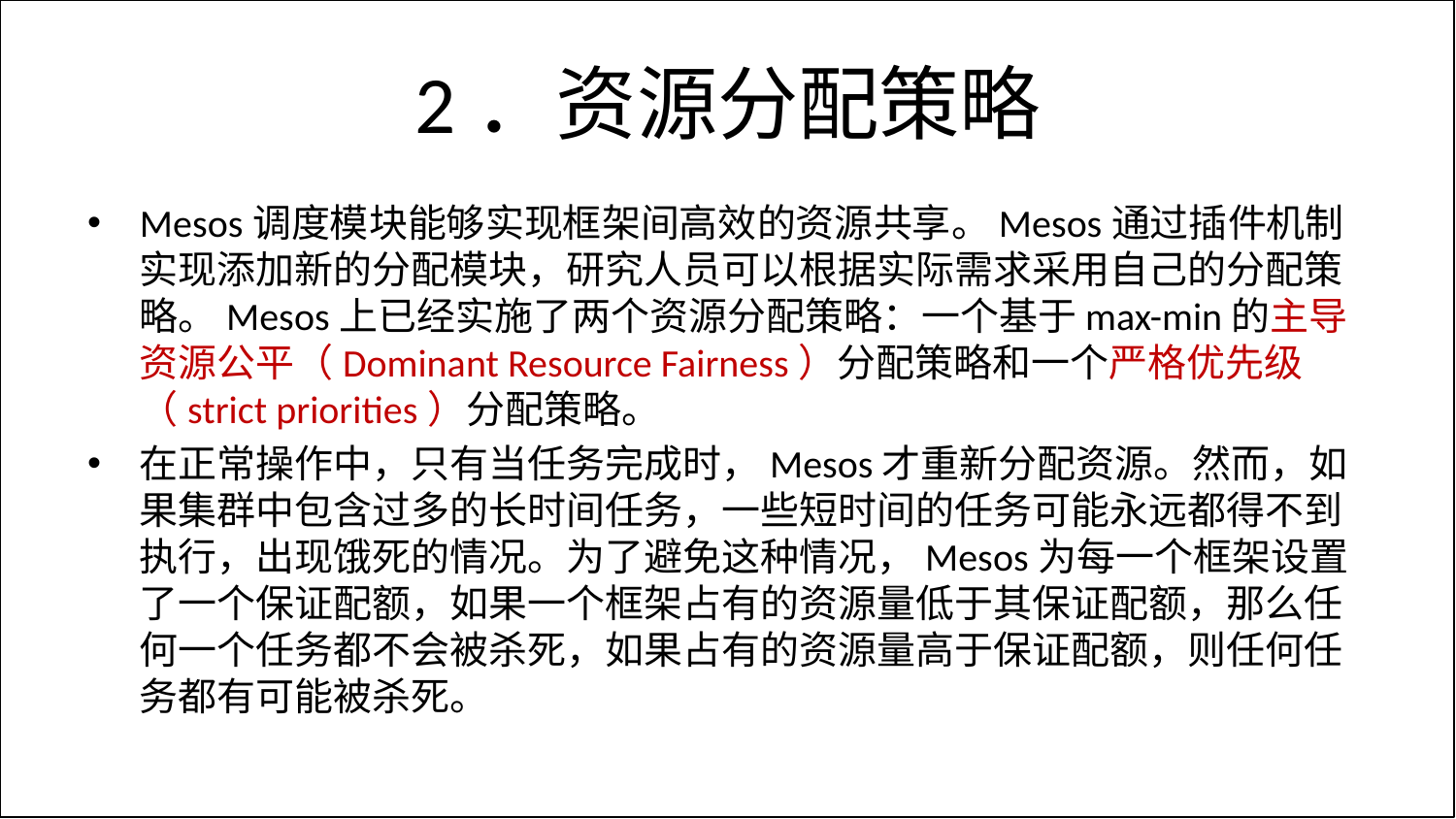

# 2．资源分配策略
Mesos调度模块能够实现框架间高效的资源共享。Mesos通过插件机制实现添加新的分配模块，研究人员可以根据实际需求采用自己的分配策略。Mesos上已经实施了两个资源分配策略：一个基于max-min的主导资源公平（Dominant Resource Fairness）分配策略和一个严格优先级（strict priorities）分配策略。
在正常操作中，只有当任务完成时，Mesos才重新分配资源。然而，如果集群中包含过多的长时间任务，一些短时间的任务可能永远都得不到执行，出现饿死的情况。为了避免这种情况，Mesos为每一个框架设置了一个保证配额，如果一个框架占有的资源量低于其保证配额，那么任何一个任务都不会被杀死，如果占有的资源量高于保证配额，则任何任务都有可能被杀死。